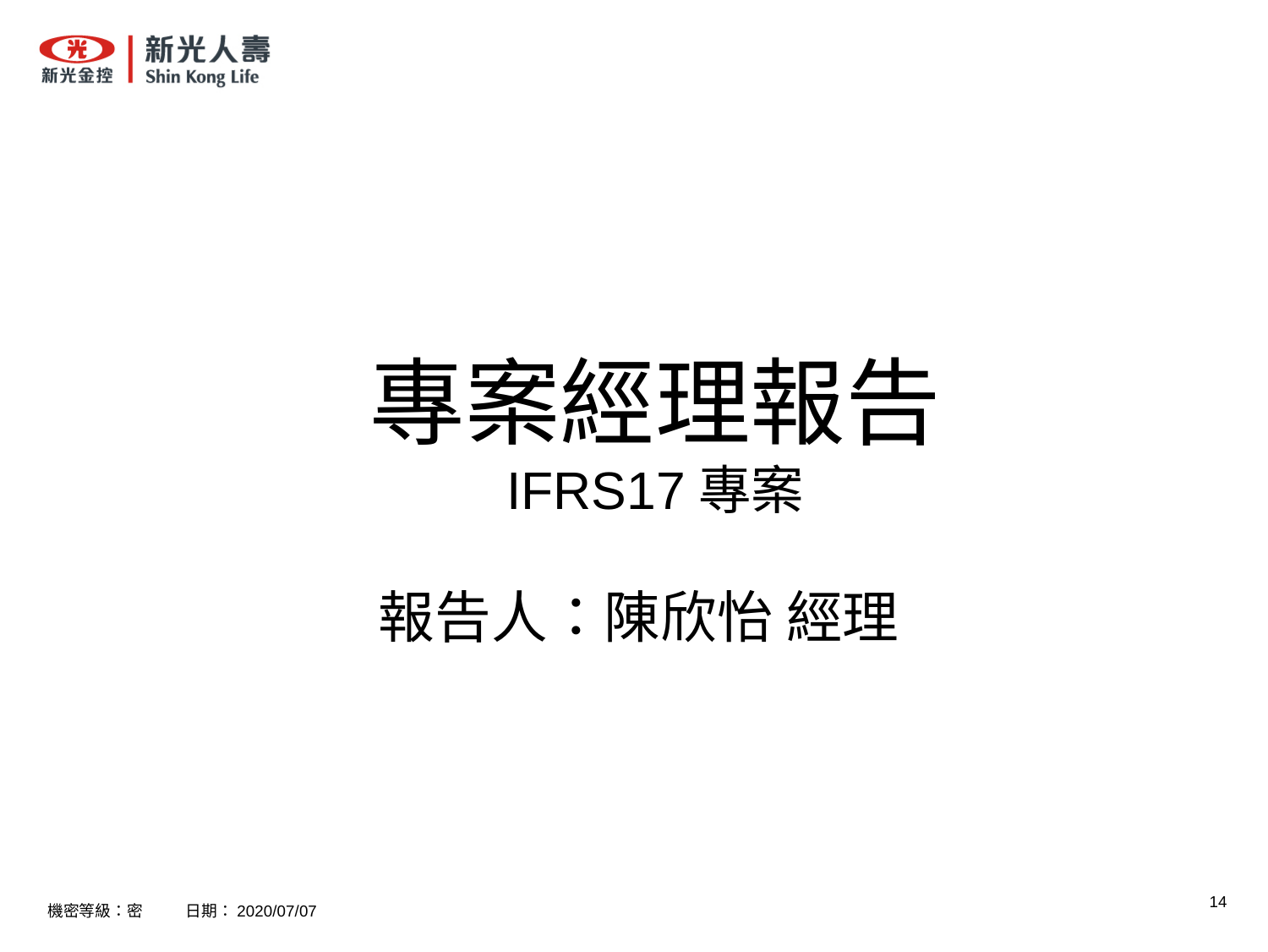

# 專案經理報告 IFRS17專案
報告人：陳欣怡 經理
機密等級：密            日期：2020/07/07